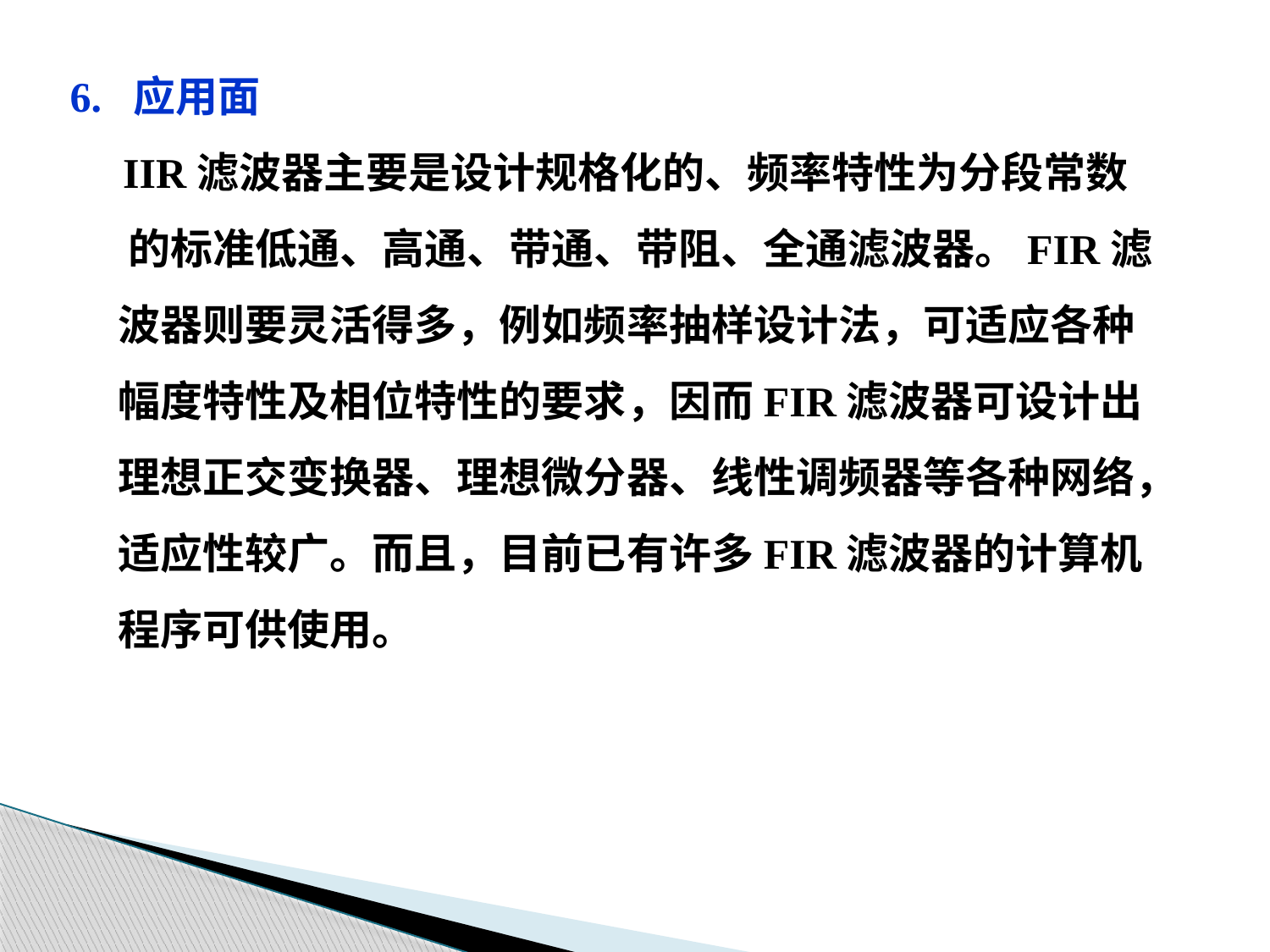

6.  应用面
     IIR滤波器主要是设计规格化的、频率特性为分段常数
     的标准低通、高通、带通、带阻、全通滤波器。FIR滤
    波器则要灵活得多，例如频率抽样设计法，可适应各种
    幅度特性及相位特性的要求，因而FIR滤波器可设计出
    理想正交变换器、理想微分器、线性调频器等各种网络，
    适应性较广。而且，目前已有许多FIR滤波器的计算机
    程序可供使用。